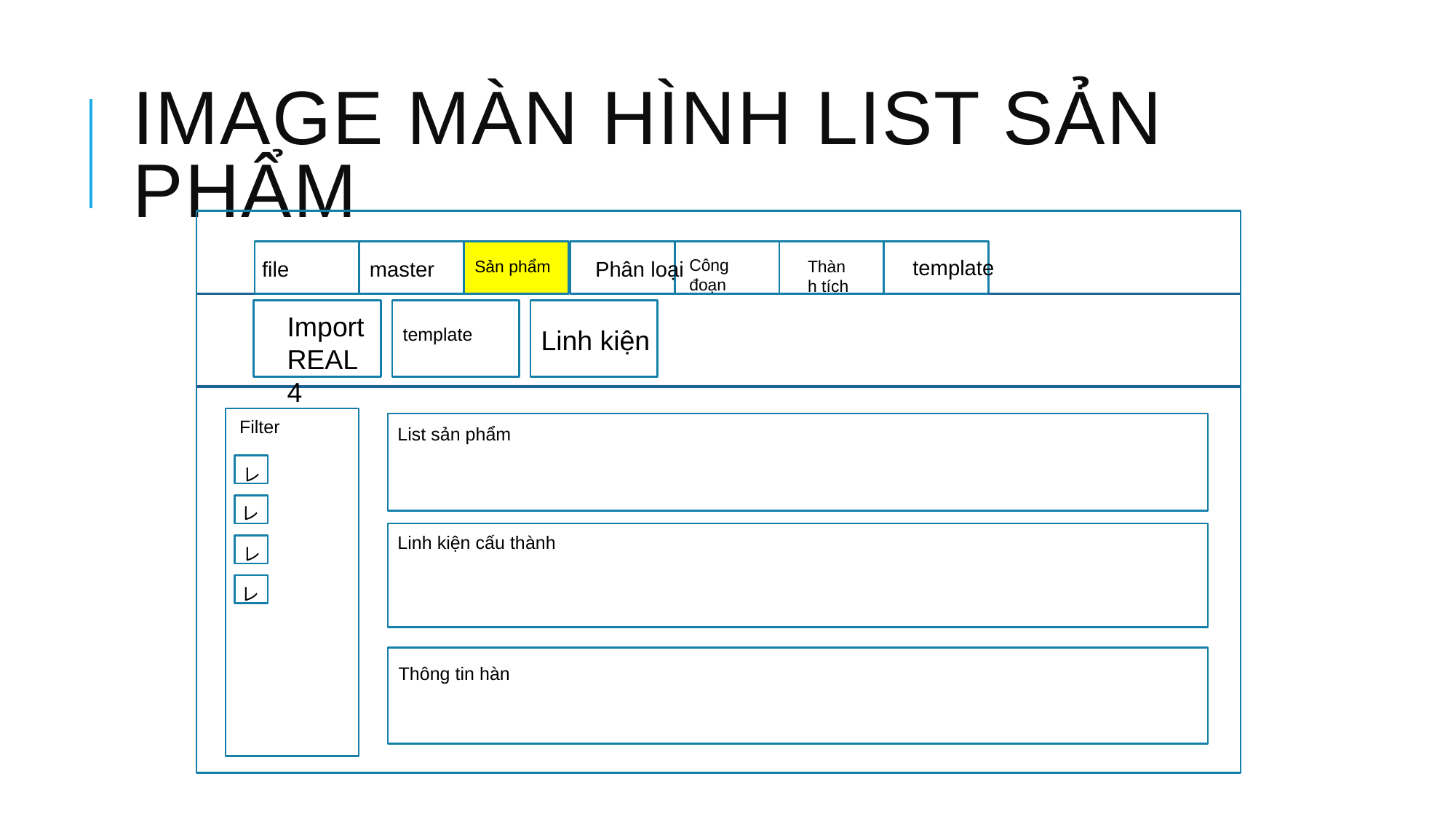

# Image màn hình list sản phẩm

Công đoạn
template
Thành tích
Sản phẩm
Phân loại
file
master

Import REAL4
template
Linh kiện

Filter

List sản phẩm

レ

レ

Linh kiện cấu thành

レ

レ

Thông tin hàn